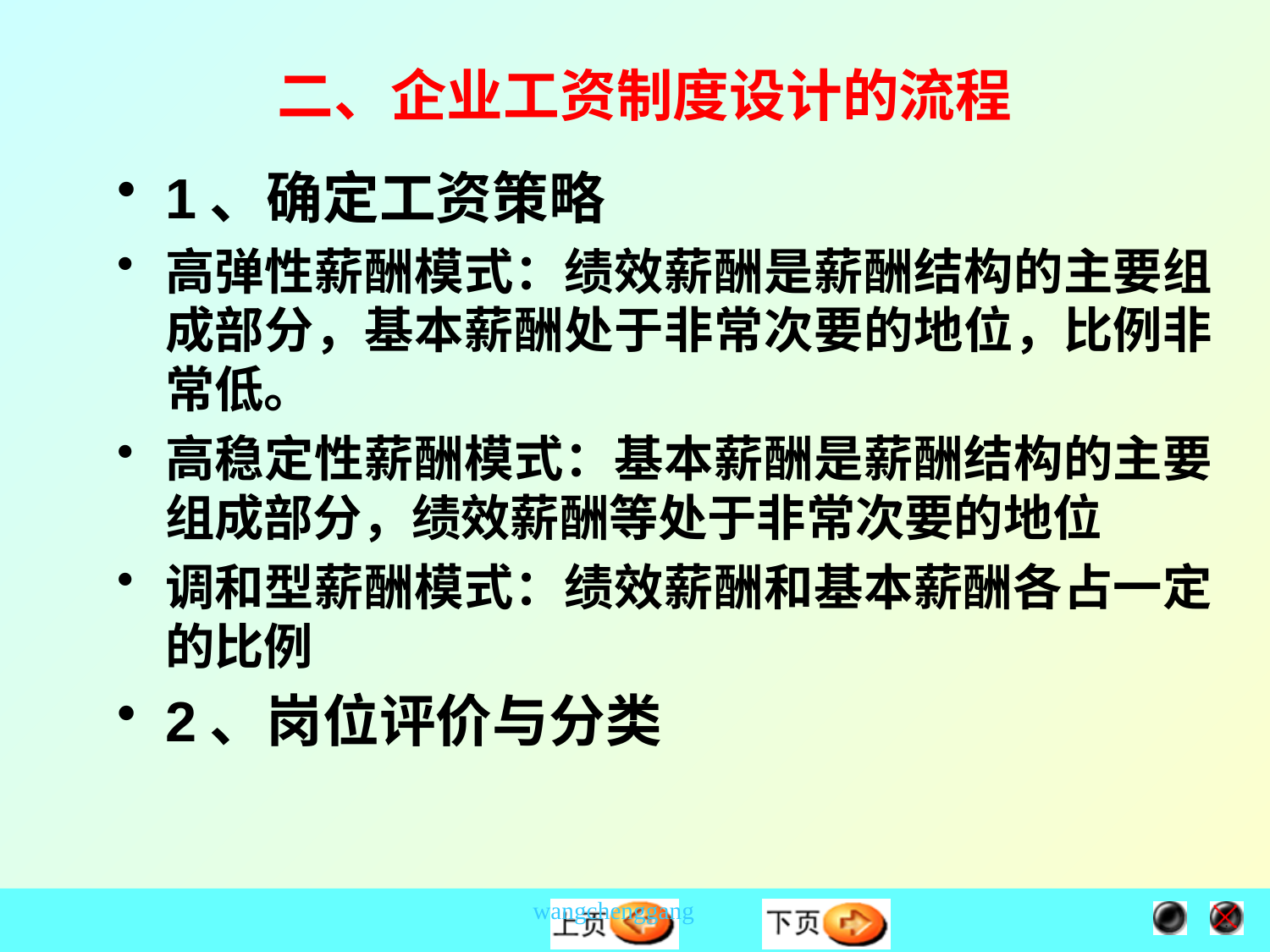

# 二、企业工资制度设计的流程
1、确定工资策略
高弹性薪酬模式：绩效薪酬是薪酬结构的主要组成部分，基本薪酬处于非常次要的地位，比例非常低。
高稳定性薪酬模式：基本薪酬是薪酬结构的主要组成部分，绩效薪酬等处于非常次要的地位
调和型薪酬模式：绩效薪酬和基本薪酬各占一定的比例
2、岗位评价与分类

wangchenggang